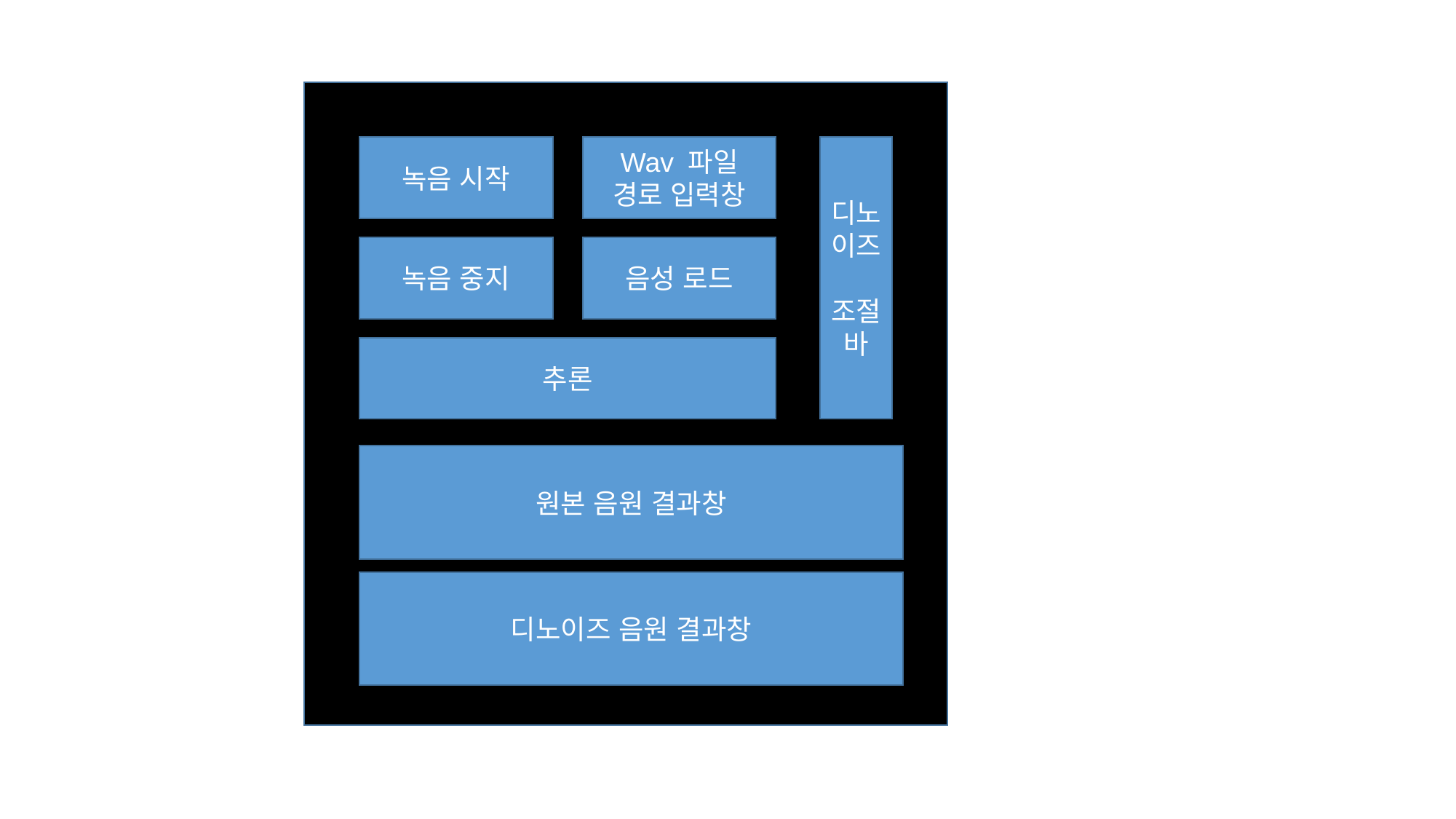

녹음 시작
Wav 파일 경로 입력창
디노이즈  조절바
녹음 중지
음성 로드
추론
원본 음원 결과창
디노이즈 음원 결과창